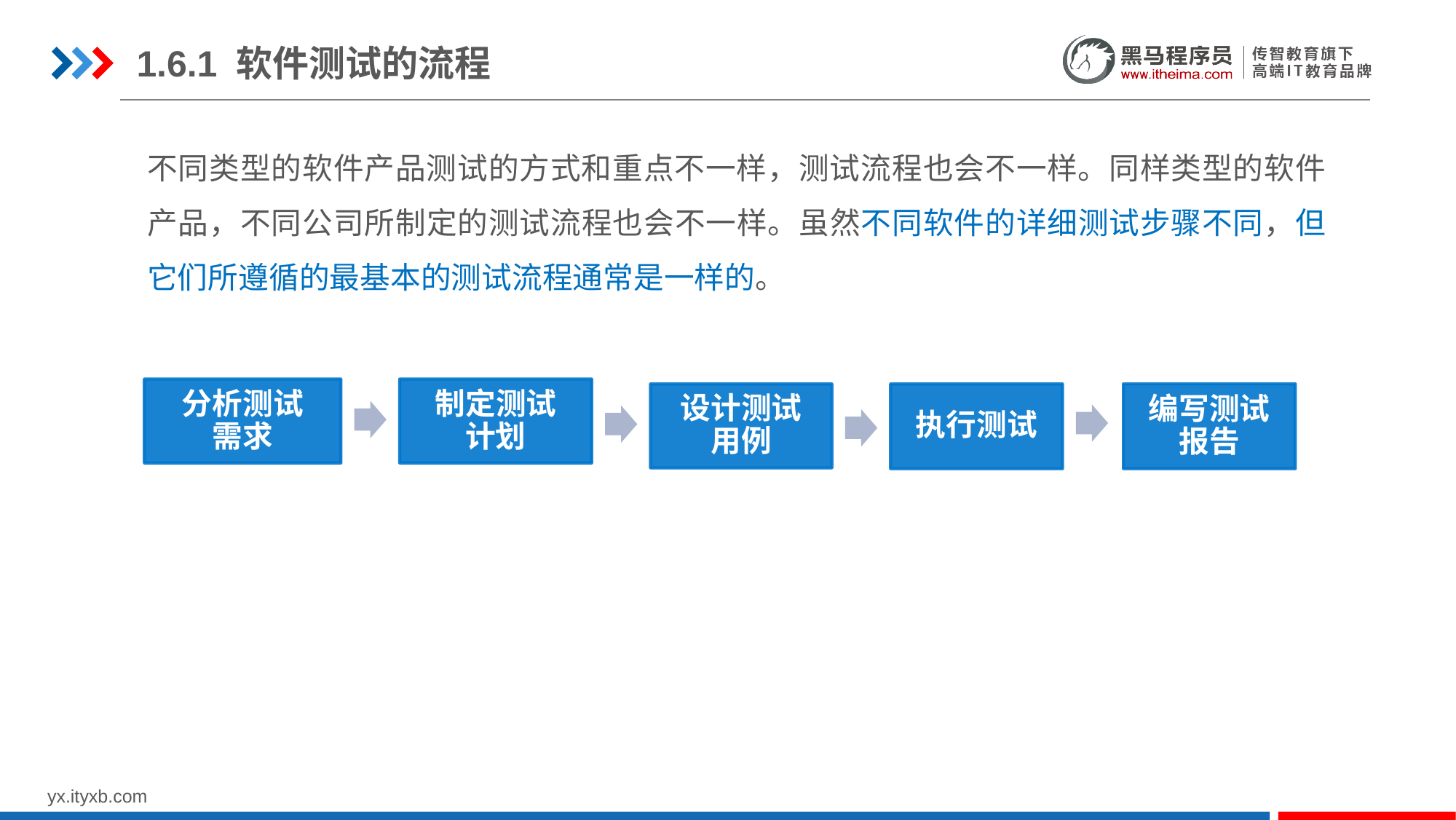

1.6.1 软件测试的流程
不同类型的软件产品测试的方式和重点不一样，测试流程也会不一样。同样类型的软件产品，不同公司所制定的测试流程也会不一样。虽然不同软件的详细测试步骤不同，但它们所遵循的最基本的测试流程通常是一样的。

分析测试需求
制定测试计划
编写测试报告
设计测试用例
执行测试